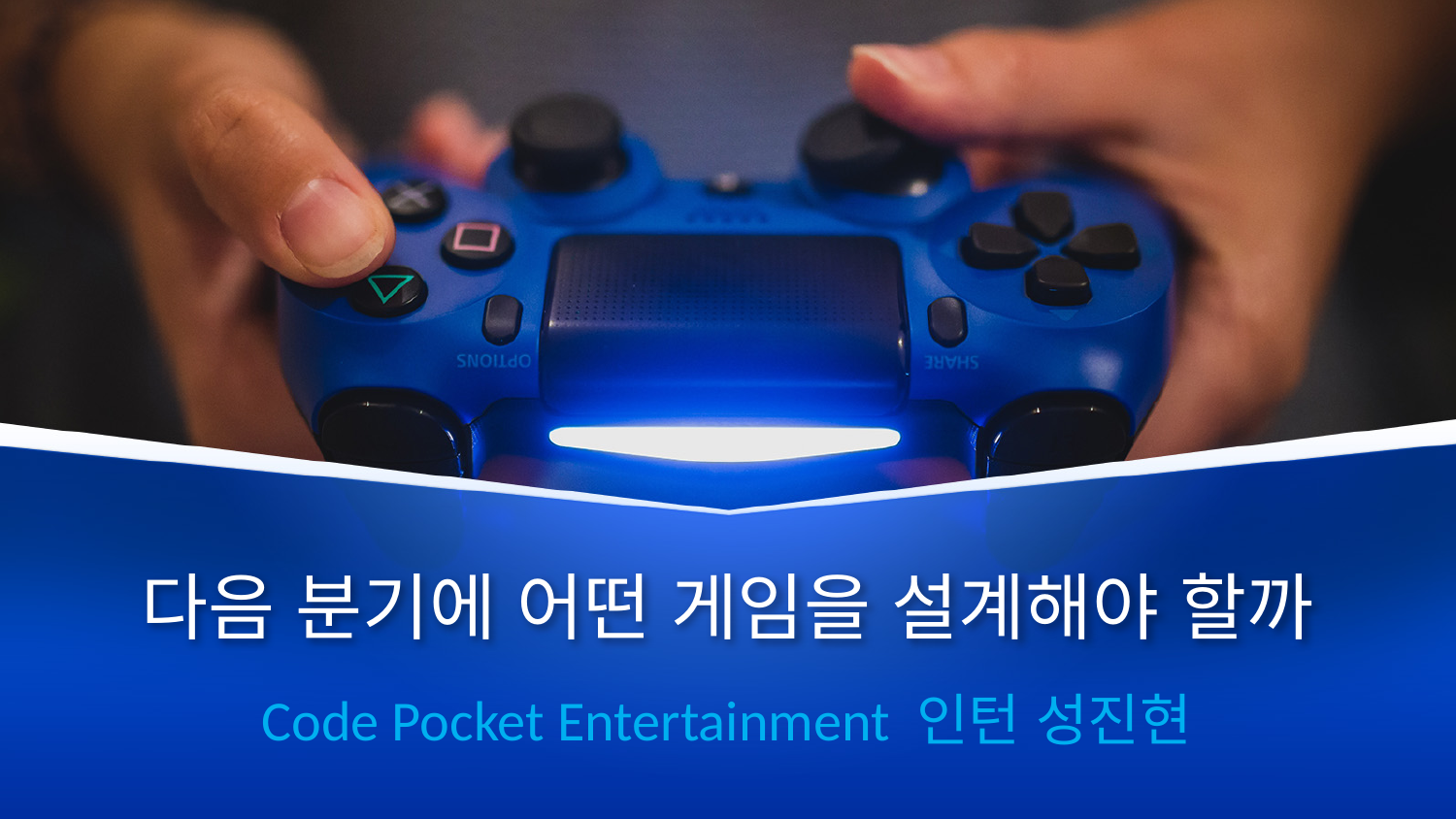

# 다음 분기에 어떤 게임을 설계해야 할까
Code Pocket Entertainment 인턴 성진현